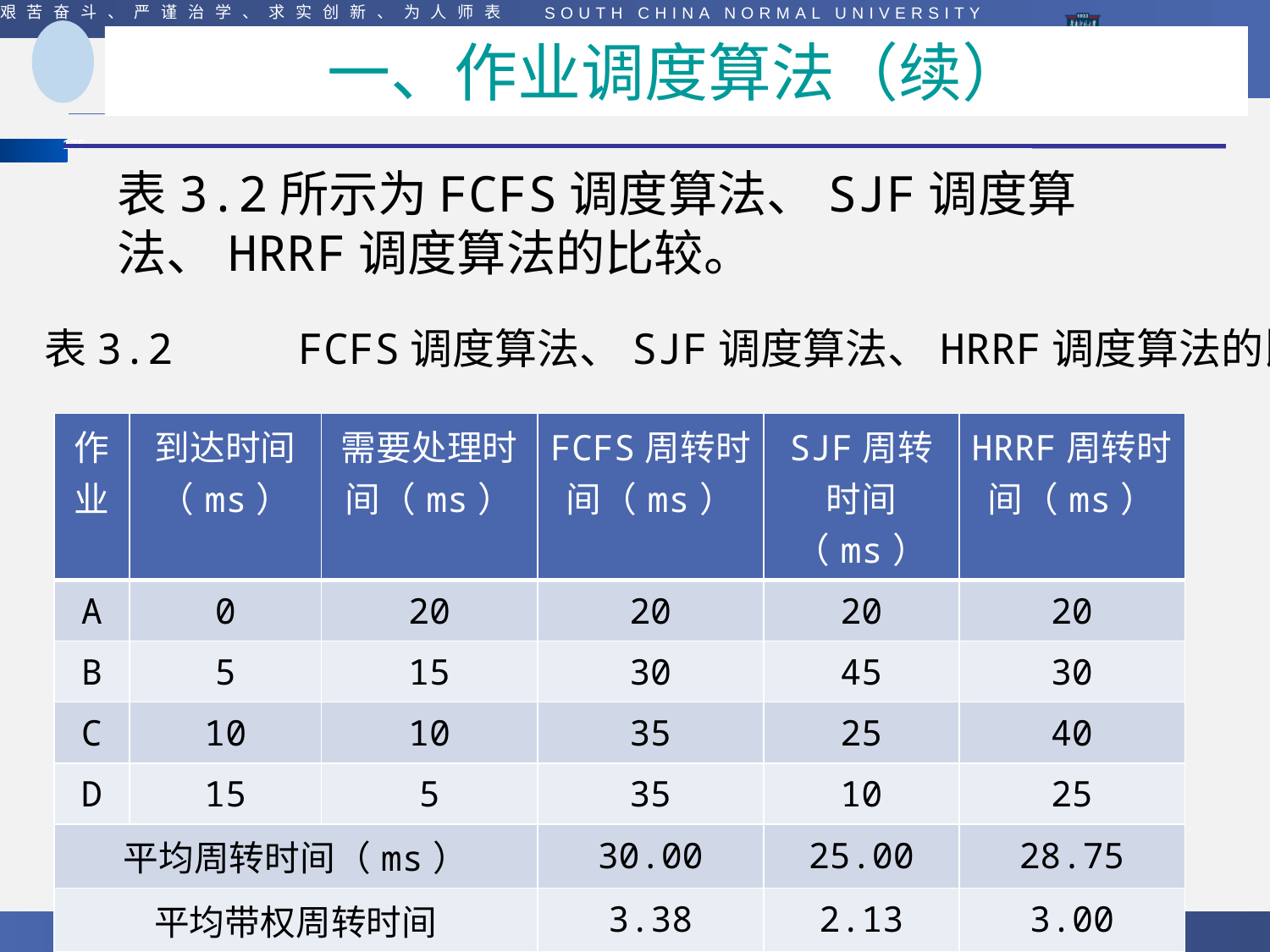

#
一、作业调度算法（续）
表3.2所示为FCFS调度算法、SJF调度算法、HRRF调度算法的比较。
表3.2	FCFS调度算法、SJF调度算法、HRRF调度算法的比较
| 作业 | 到达时间 （ms） | 需要处理时间（ms） | FCFS周转时间（ms） | SJF周转时间（ms） | HRRF周转时间（ms） |
| --- | --- | --- | --- | --- | --- |
| A | 0 | 20 | 20 | 20 | 20 |
| B | 5 | 15 | 30 | 45 | 30 |
| C | 10 | 10 | 35 | 25 | 40 |
| D | 15 | 5 | 35 | 10 | 25 |
| 平均周转时间（ms） |  |  | 30.00 | 25.00 | 28.75 |
| 平均带权周转时间 |  |  | 3.38 | 2.13 | 3.00 |

175